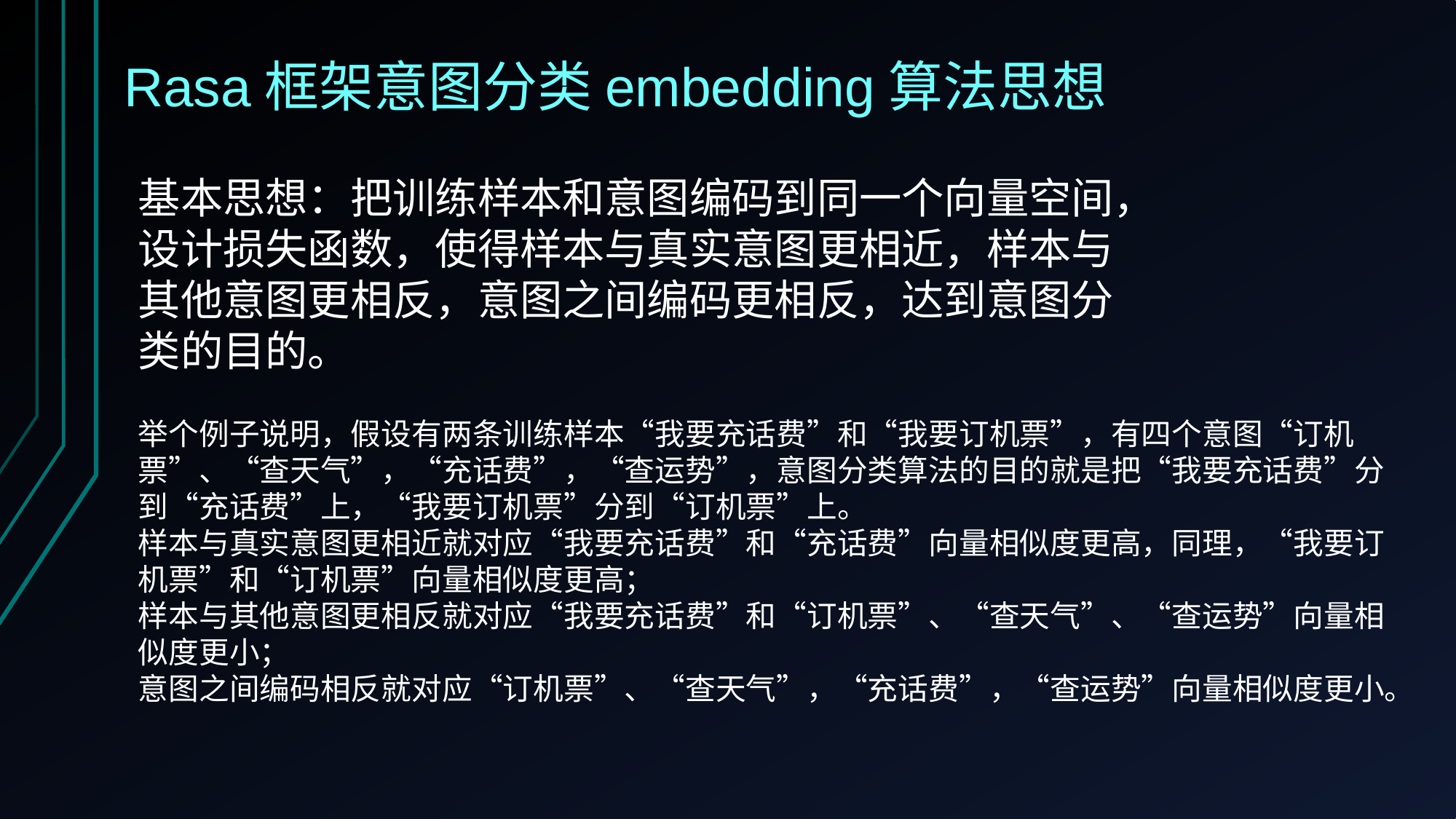

# Rasa框架意图分类embedding算法思想
基本思想：把训练样本和意图编码到同一个向量空间，
设计损失函数，使得样本与真实意图更相近，样本与其他意图更相反，意图之间编码更相反，达到意图分类的目的。
举个例子说明，假设有两条训练样本“我要充话费”和“我要订机票”，有四个意图“订机票”、“查天气”，“充话费”，“查运势”，意图分类算法的目的就是把“我要充话费”分到“充话费”上，“我要订机票”分到“订机票”上。
样本与真实意图更相近就对应“我要充话费”和“充话费”向量相似度更高，同理，“我要订机票”和“订机票”向量相似度更高；
样本与其他意图更相反就对应“我要充话费”和“订机票”、“查天气”、“查运势”向量相似度更小；
意图之间编码相反就对应“订机票”、“查天气”，“充话费”，“查运势”向量相似度更小。